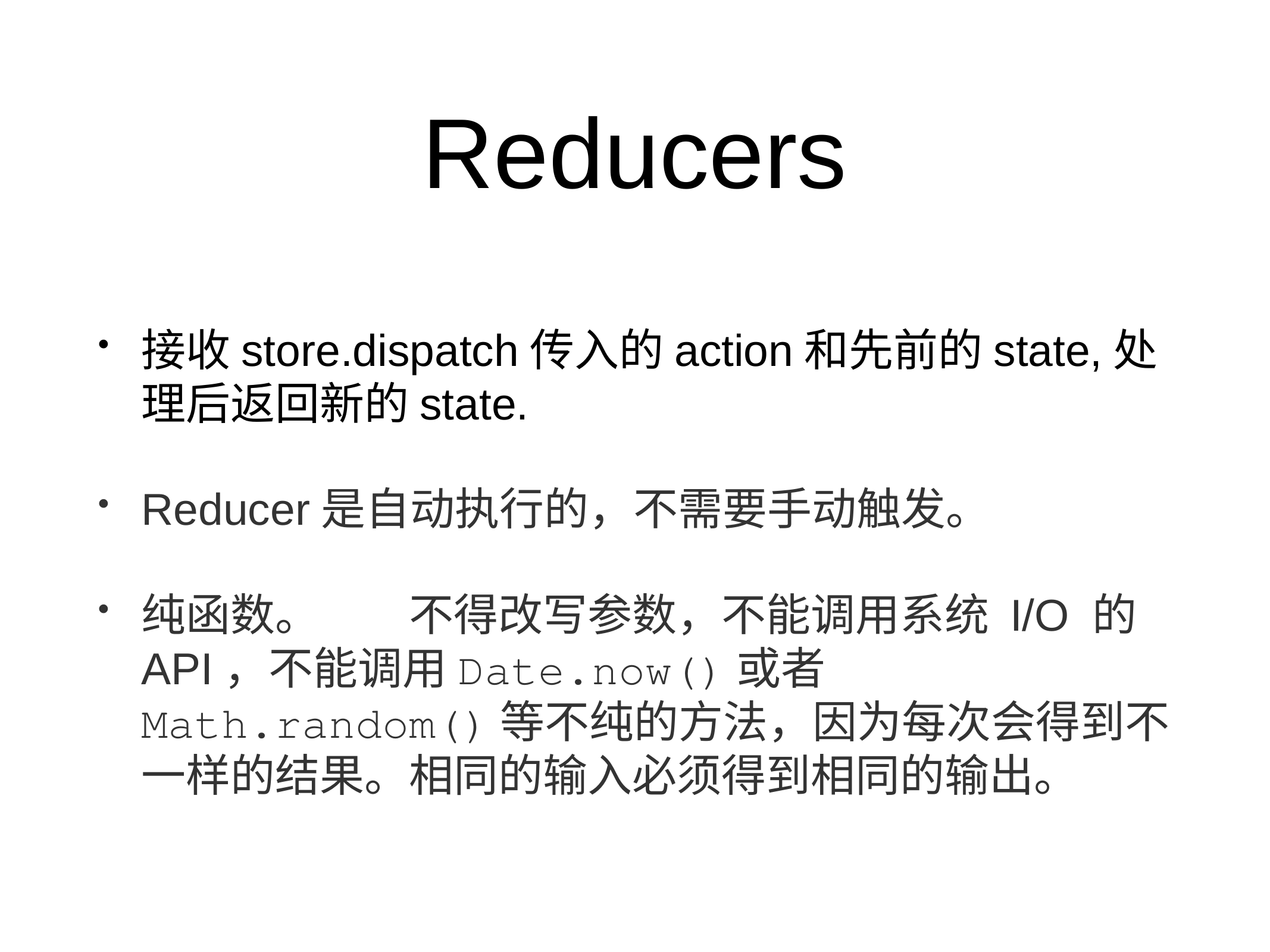

Reducers
接收store.dispatch传入的action和先前的state,处理后返回新的state.
Reducer是自动执行的，不需要手动触发。
纯函数。	不得改写参数，不能调用系统 I/O 的API，不能调用Date.now()或者Math.random()等不纯的方法，因为每次会得到不一样的结果。相同的输入必须得到相同的输出。
9